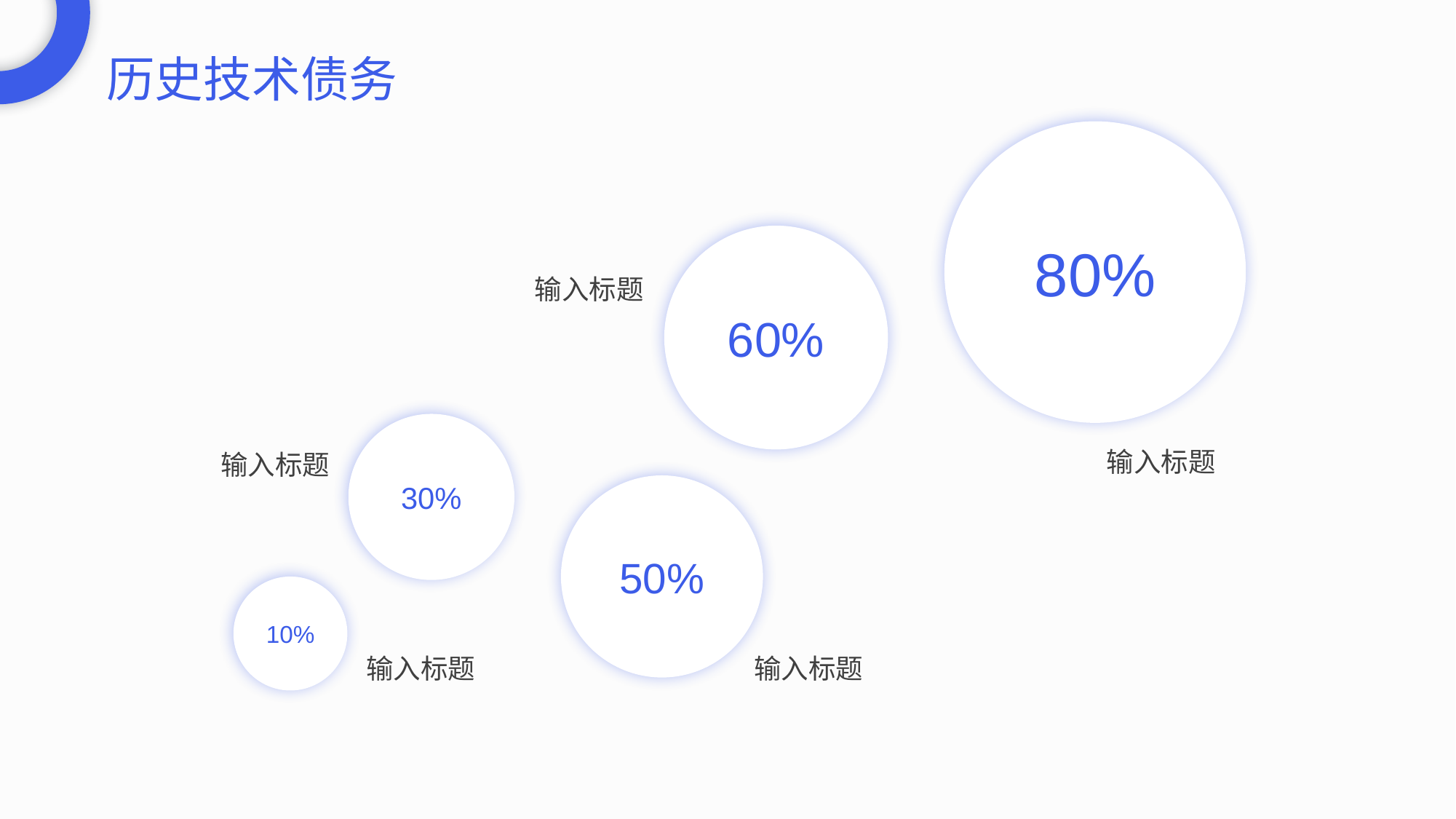

历史技术债务
80%
输入标题
60%
输入标题
30%
输入标题
50%
输入标题
10%
输入标题